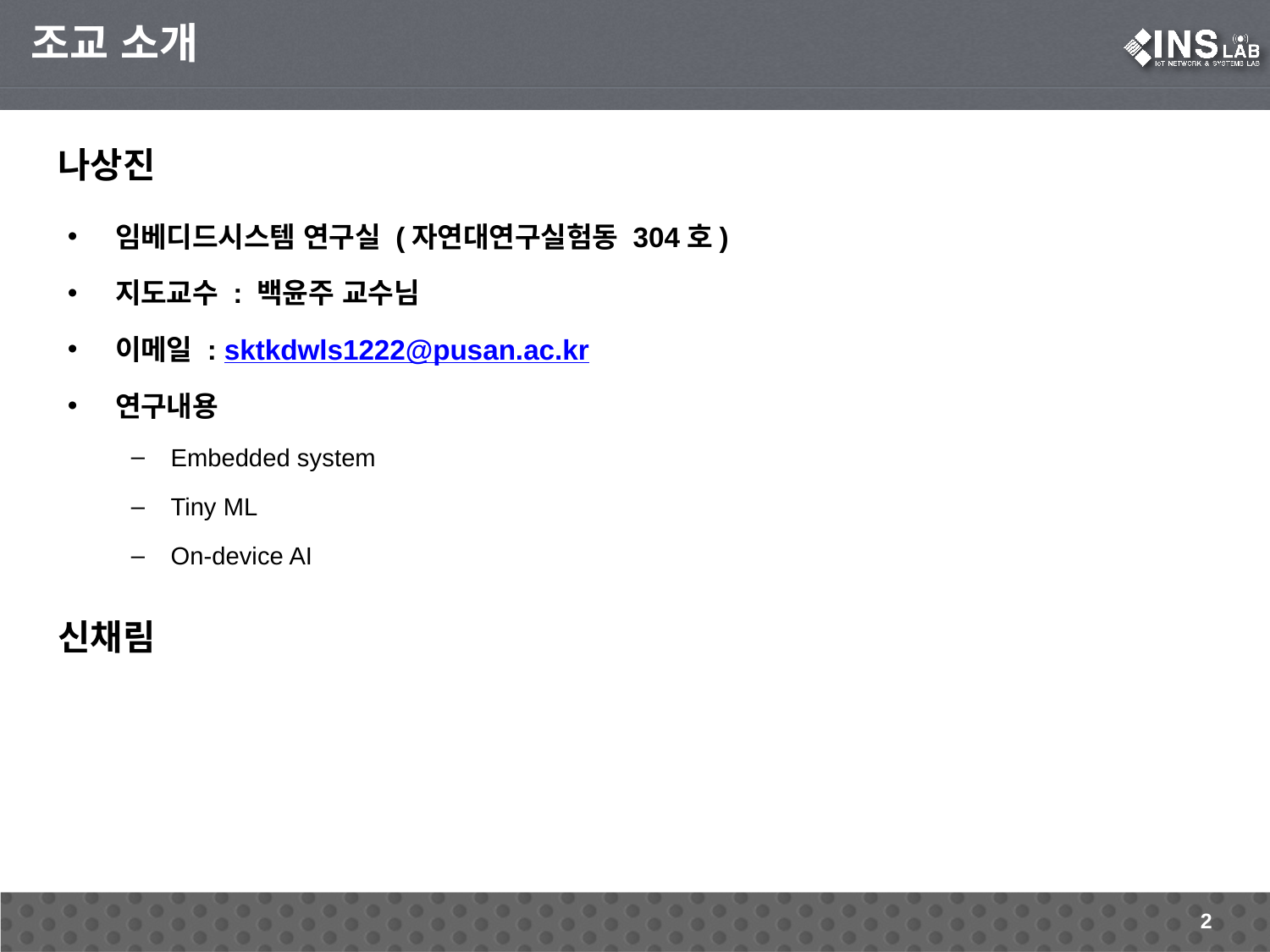

조교 소개
나상진
임베디드시스템 연구실 (자연대연구실험동 304호)
지도교수 : 백윤주 교수님
이메일 : sktkdwls1222@pusan.ac.kr
연구내용
Embedded system
Tiny ML
On-device AI

신채림
2